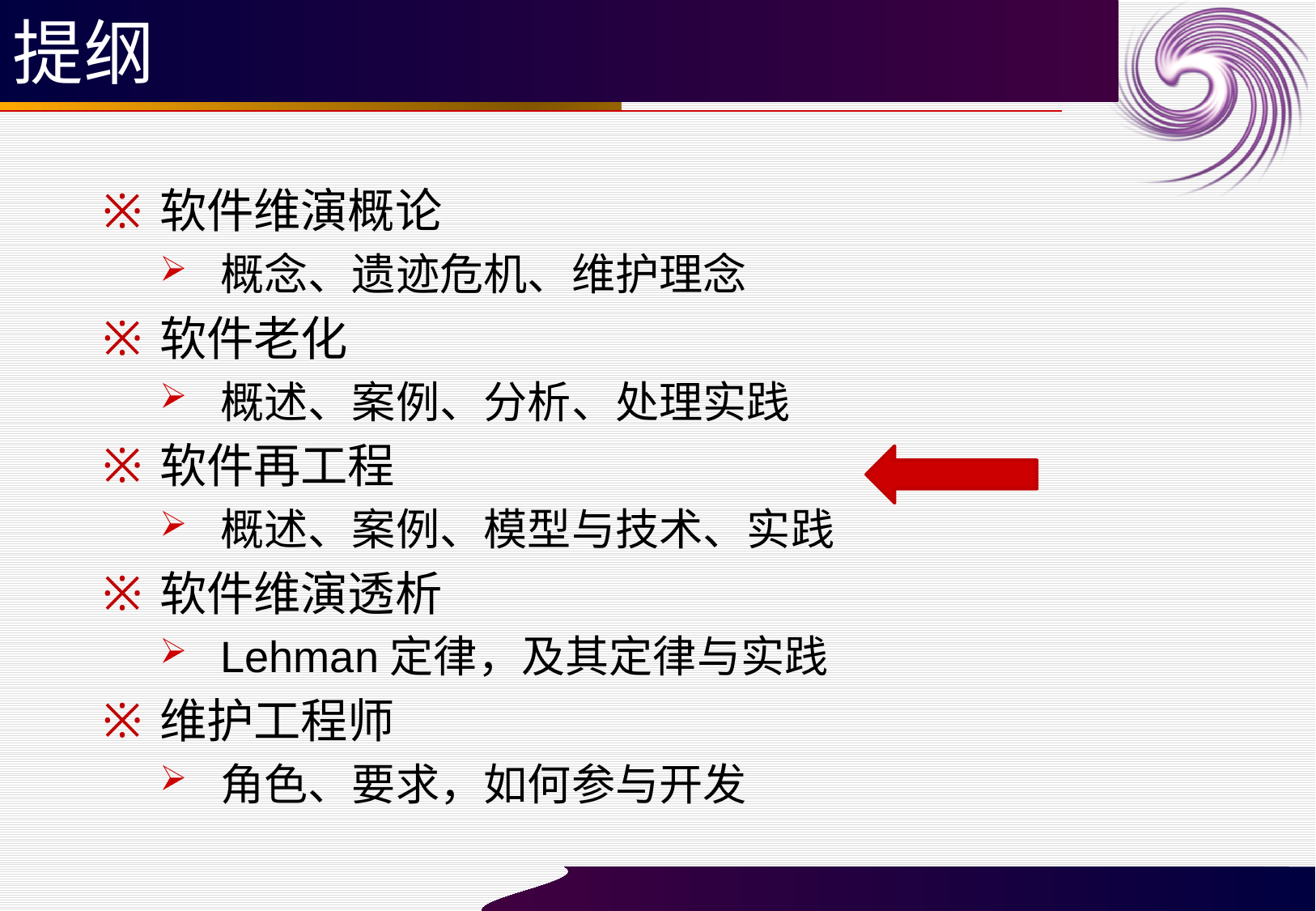

# 提纲
软件维演概论
概念、遗迹危机、维护理念
软件老化
概述、案例、分析、处理实践
软件再工程
概述、案例、模型与技术、实践
软件维演透析
Lehman定律，及其定律与实践
维护工程师
角色、要求，如何参与开发